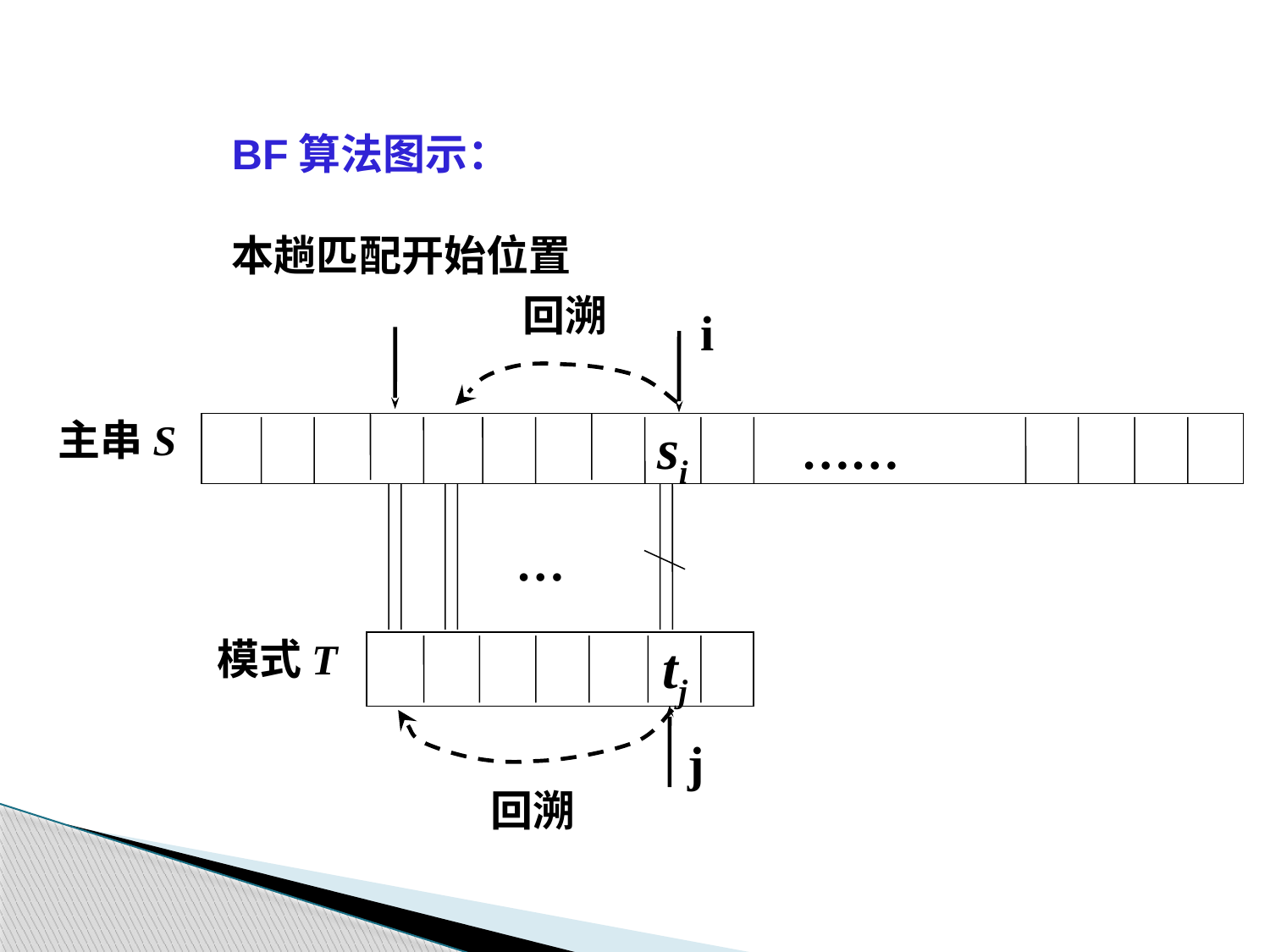

BF算法图示：
本趟匹配开始位置
 回溯
i

主串S
                                si        ……

…

模式T
                    tj

j
 回溯